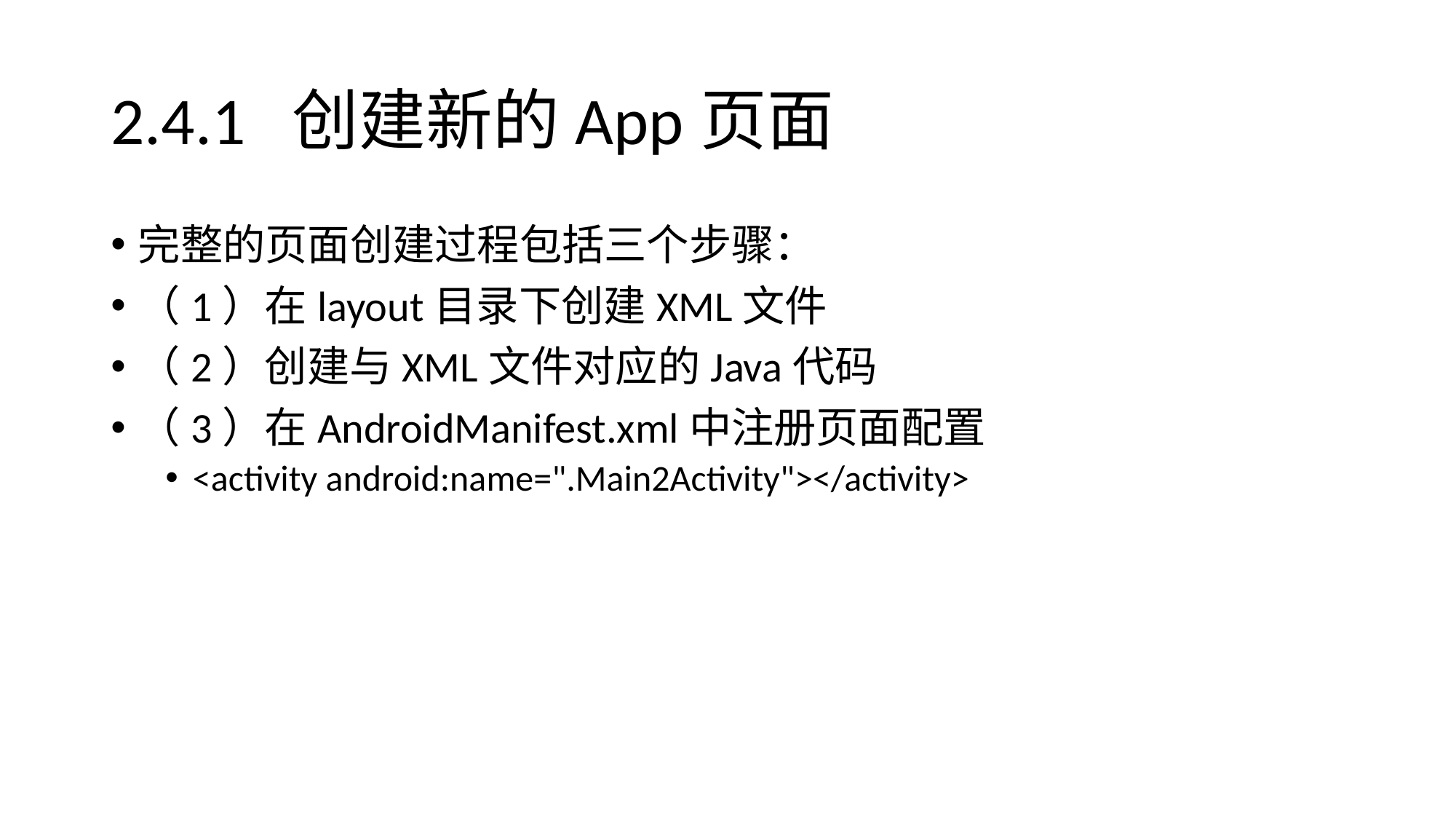

# 2.4.1  创建新的App页面
完整的页面创建过程包括三个步骤：
（1）在layout目录下创建XML文件
（2）创建与XML文件对应的Java代码
（3）在AndroidManifest.xml中注册页面配置
<activity android:name=".Main2Activity"></activity>